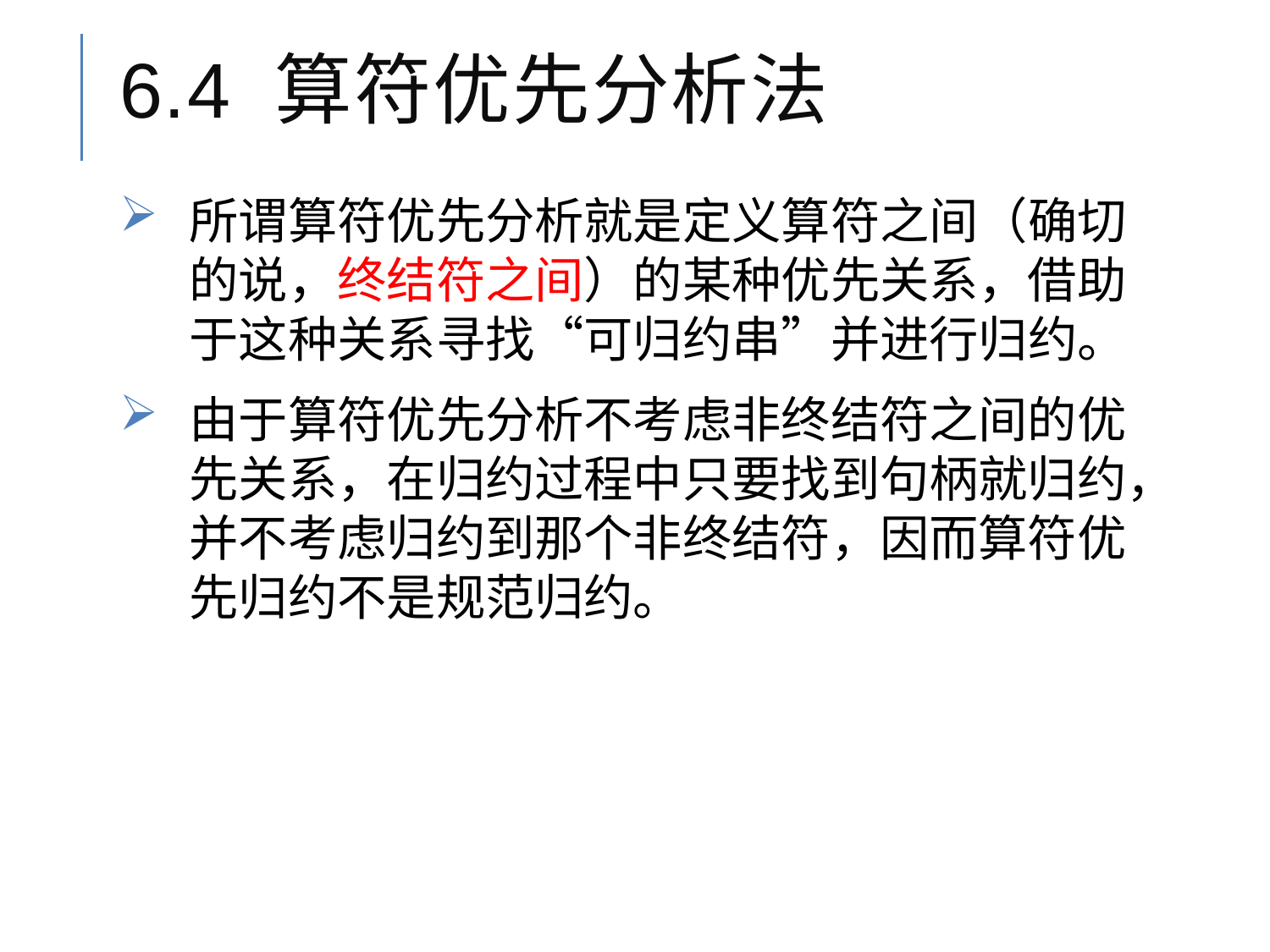

# 6.4 算符优先分析法
所谓算符优先分析就是定义算符之间（确切的说，终结符之间）的某种优先关系，借助于这种关系寻找“可归约串”并进行归约。
由于算符优先分析不考虑非终结符之间的优先关系，在归约过程中只要找到句柄就归约，并不考虑归约到那个非终结符，因而算符优先归约不是规范归约。
27